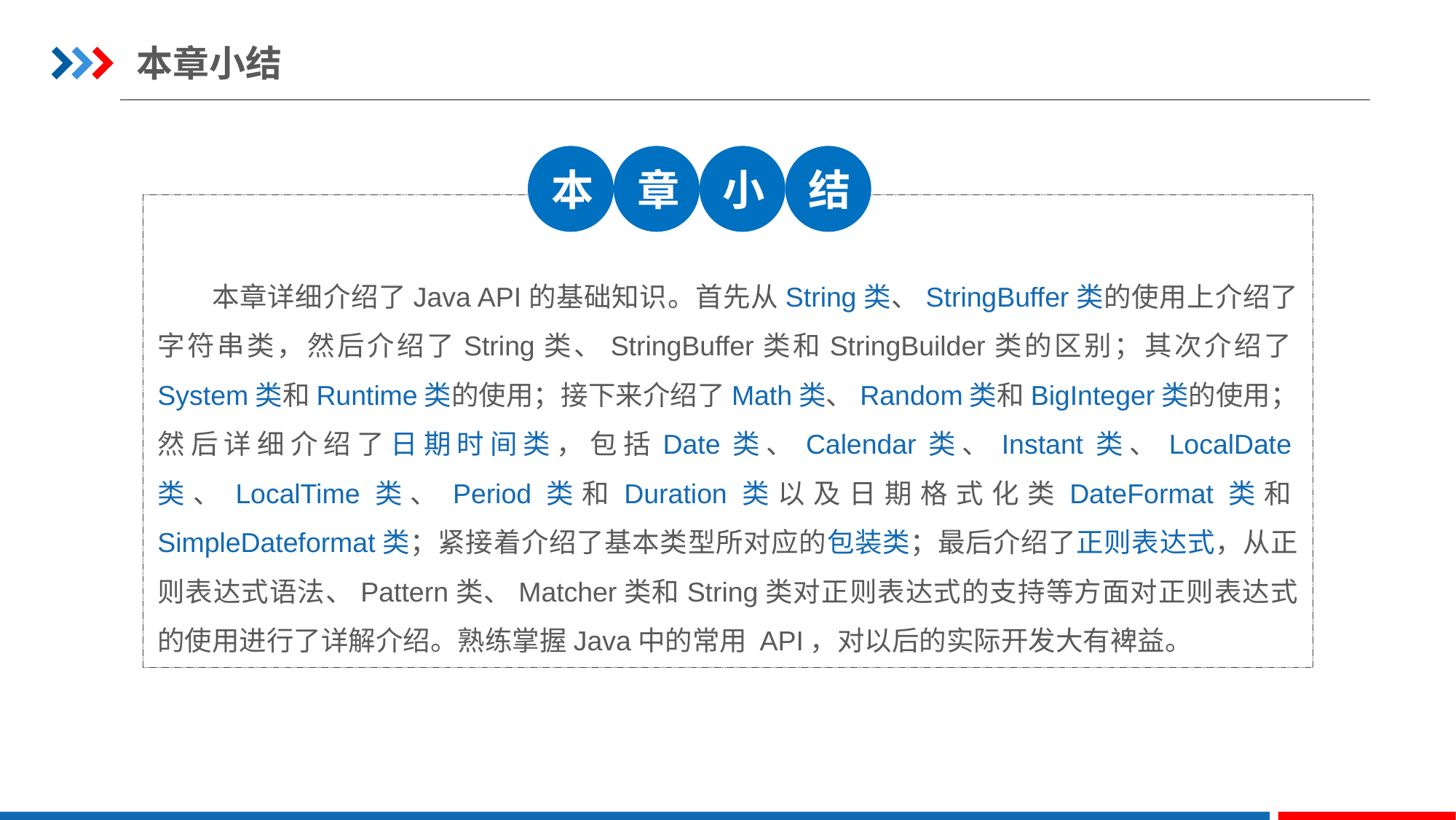

本章小结
本
章
小
结

本章详细介绍了Java API的基础知识。首先从String类、StringBuffer类的使用上介绍了字符串类，然后介绍了String类、StringBuffer类和StringBuilder类的区别；其次介绍了System类和Runtime类的使用；接下来介绍了Math类、Random类和BigInteger类的使用；然后详细介绍了日期时间类，包括Date类、Calendar类、Instant类、LocalDate类、LocalTime类、Period类和Duration类以及日期格式化类DateFormat类和SimpleDateformat类；紧接着介绍了基本类型所对应的包装类；最后介绍了正则表达式，从正则表达式语法、Pattern类、Matcher类和String类对正则表达式的支持等方面对正则表达式的使用进行了详解介绍。熟练掌握Java中的常用 API，对以后的实际开发大有裨益。